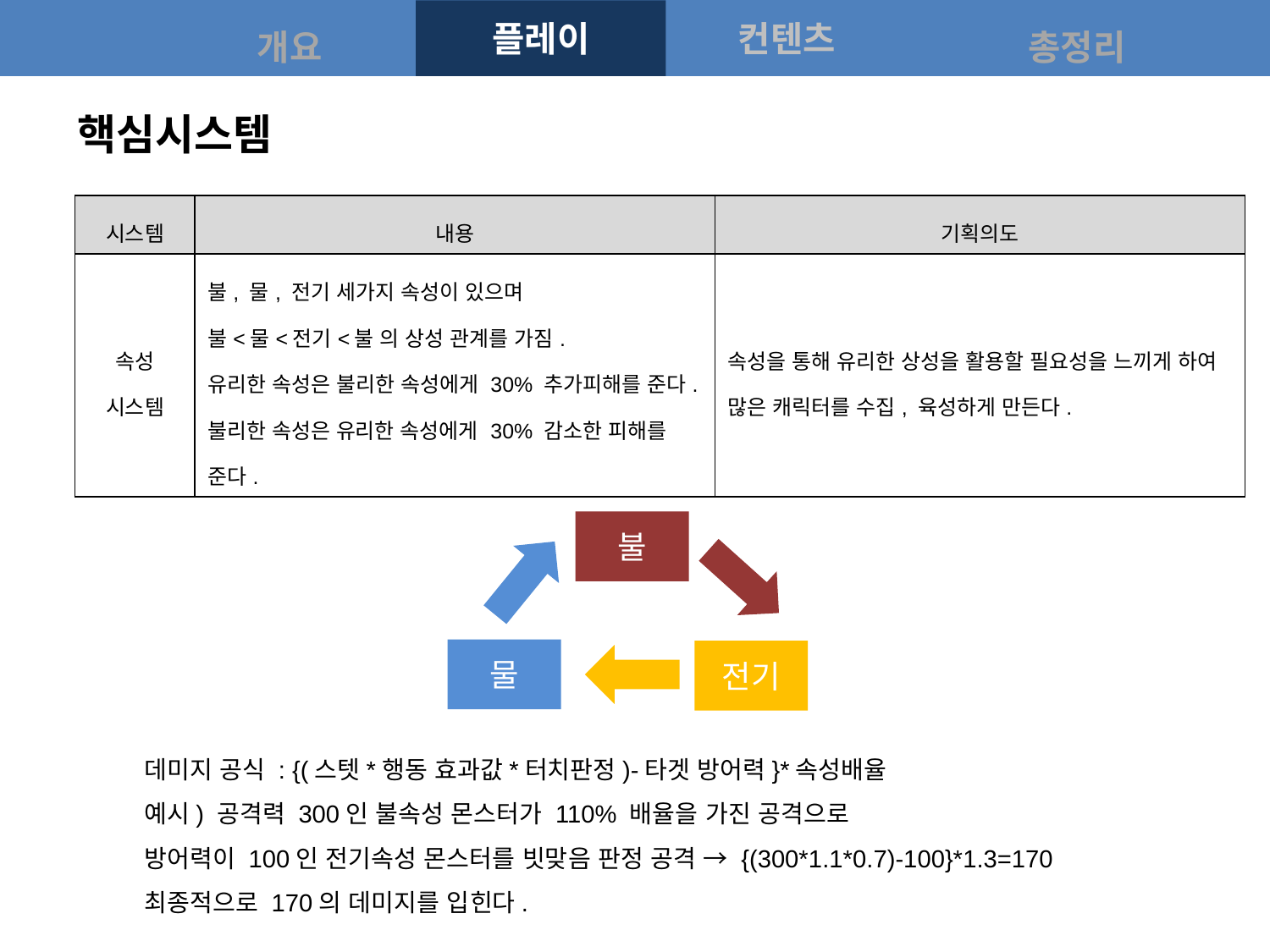

핵심시스템
| 시스템 | 내용 | 기획의도 |
| --- | --- | --- |
| 속성 시스템 | 불, 물, 전기 세가지 속성이 있으며 불<물<전기<불 의 상성 관계를 가짐. 유리한 속성은 불리한 속성에게 30% 추가피해를 준다. 불리한 속성은 유리한 속성에게 30% 감소한 피해를 준다. | 속성을 통해 유리한 상성을 활용할 필요성을 느끼게 하여 많은 캐릭터를 수집, 육성하게 만든다. |
불

물
전기

데미지 공식 : {(스텟*행동 효과값*터치판정)-타겟 방어력}*속성배율
예시) 공격력 300인 불속성 몬스터가 110% 배율을 가진 공격으로
방어력이 100인 전기속성 몬스터를 빗맞음 판정 공격 → {(300*1.1*0.7)-100}*1.3=170
최종적으로 170의 데미지를 입힌다.